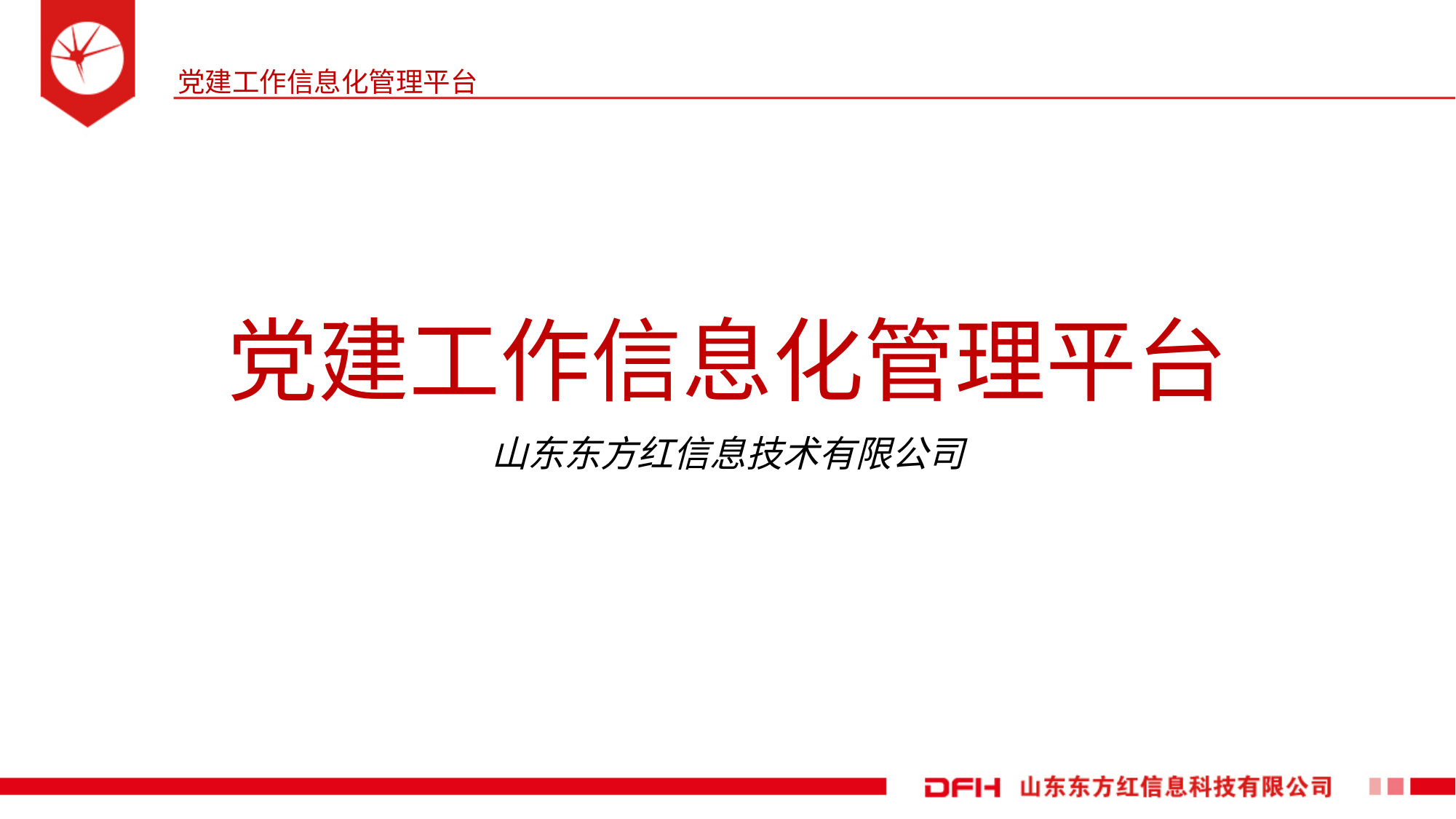

党建工作信息化管理平台
# 党建工作信息化管理平台
山东东方红信息技术有限公司